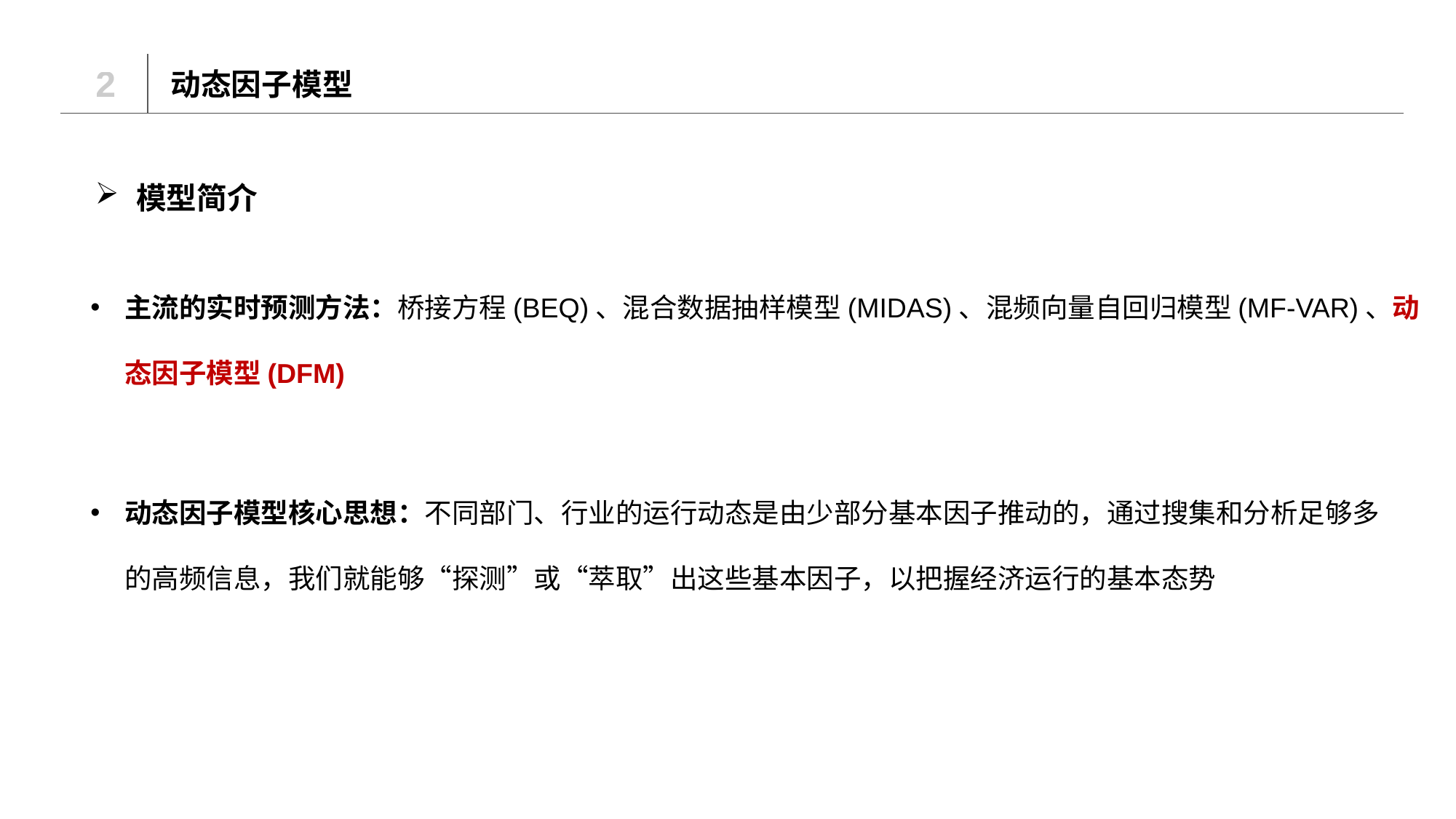

2
动态因子模型
模型简介
主流的实时预测方法：桥接方程(BEQ)、混合数据抽样模型(MIDAS)、混频向量自回归模型(MF-VAR)、动态因子模型(DFM)
动态因子模型核心思想：不同部门、行业的运行动态是由少部分基本因子推动的，通过搜集和分析足够多的高频信息，我们就能够“探测”或“萃取”出这些基本因子，以把握经济运行的基本态势